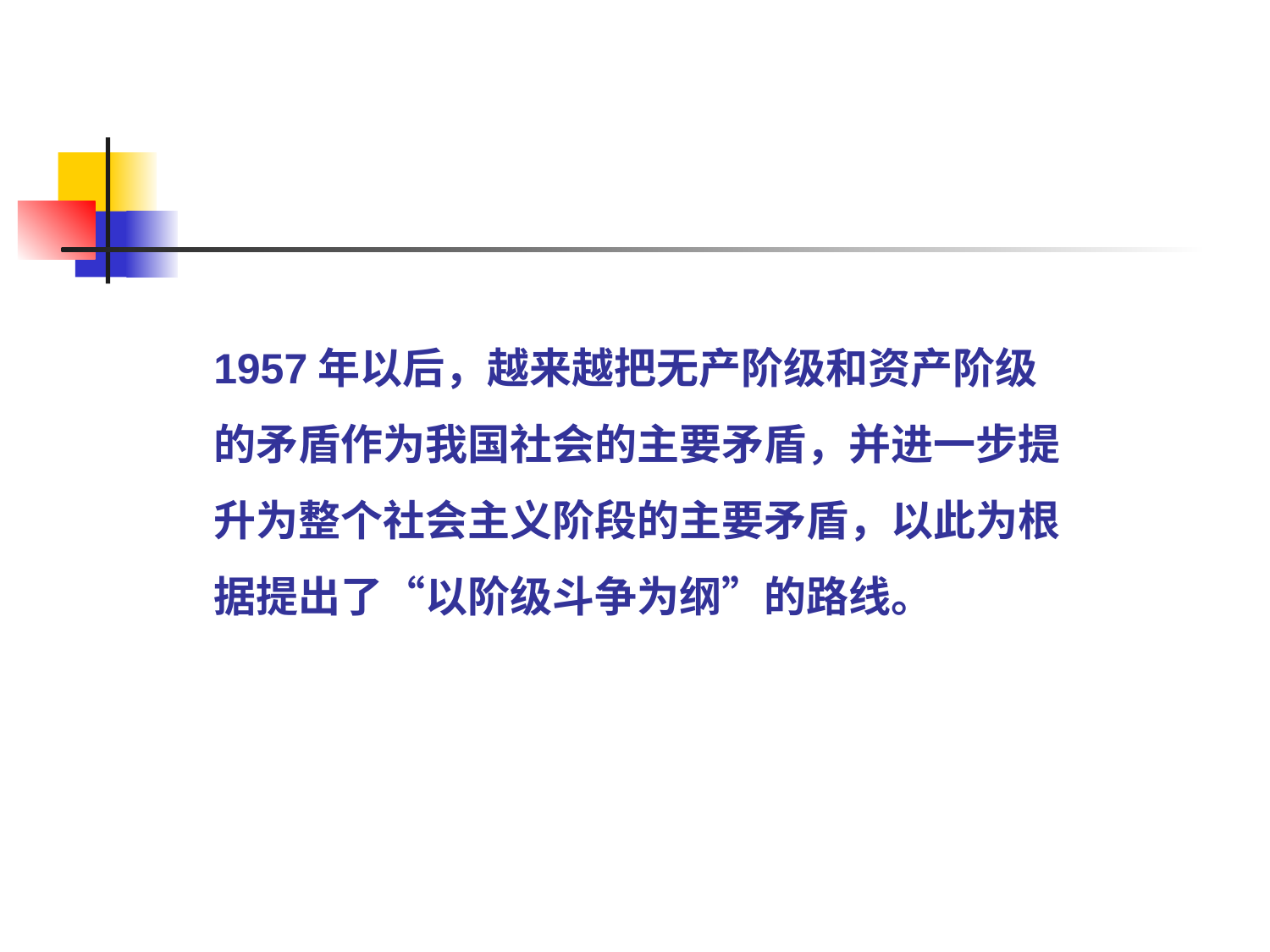

1957年以后，越来越把无产阶级和资产阶级的矛盾作为我国社会的主要矛盾，并进一步提升为整个社会主义阶段的主要矛盾，以此为根据提出了“以阶级斗争为纲”的路线。